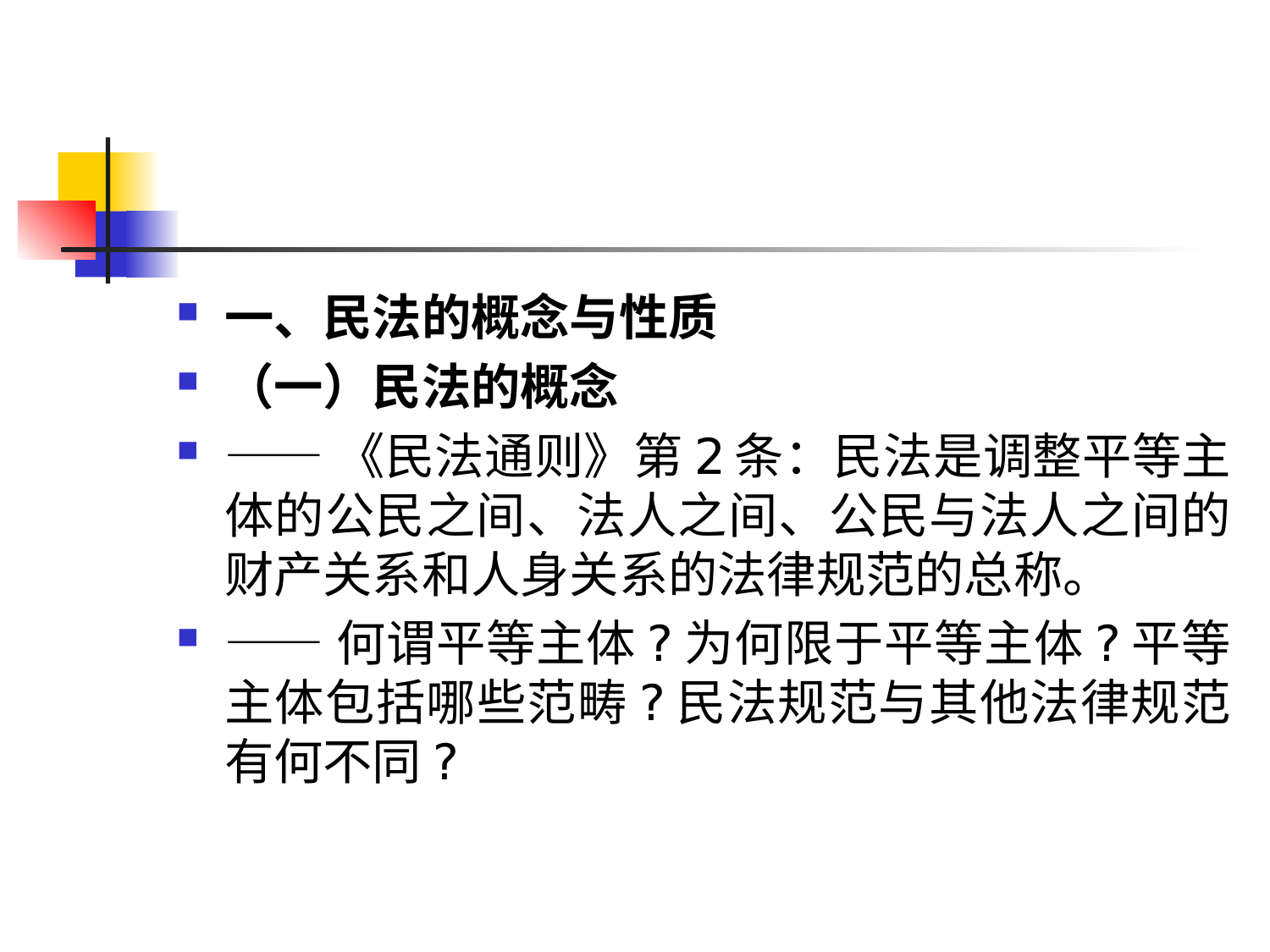

#
一、民法的概念与性质
（一）民法的概念
——《民法通则》第2条：民法是调整平等主体的公民之间、法人之间、公民与法人之间的财产关系和人身关系的法律规范的总称。
——何谓平等主体?为何限于平等主体?平等主体包括哪些范畴?民法规范与其他法律规范有何不同?